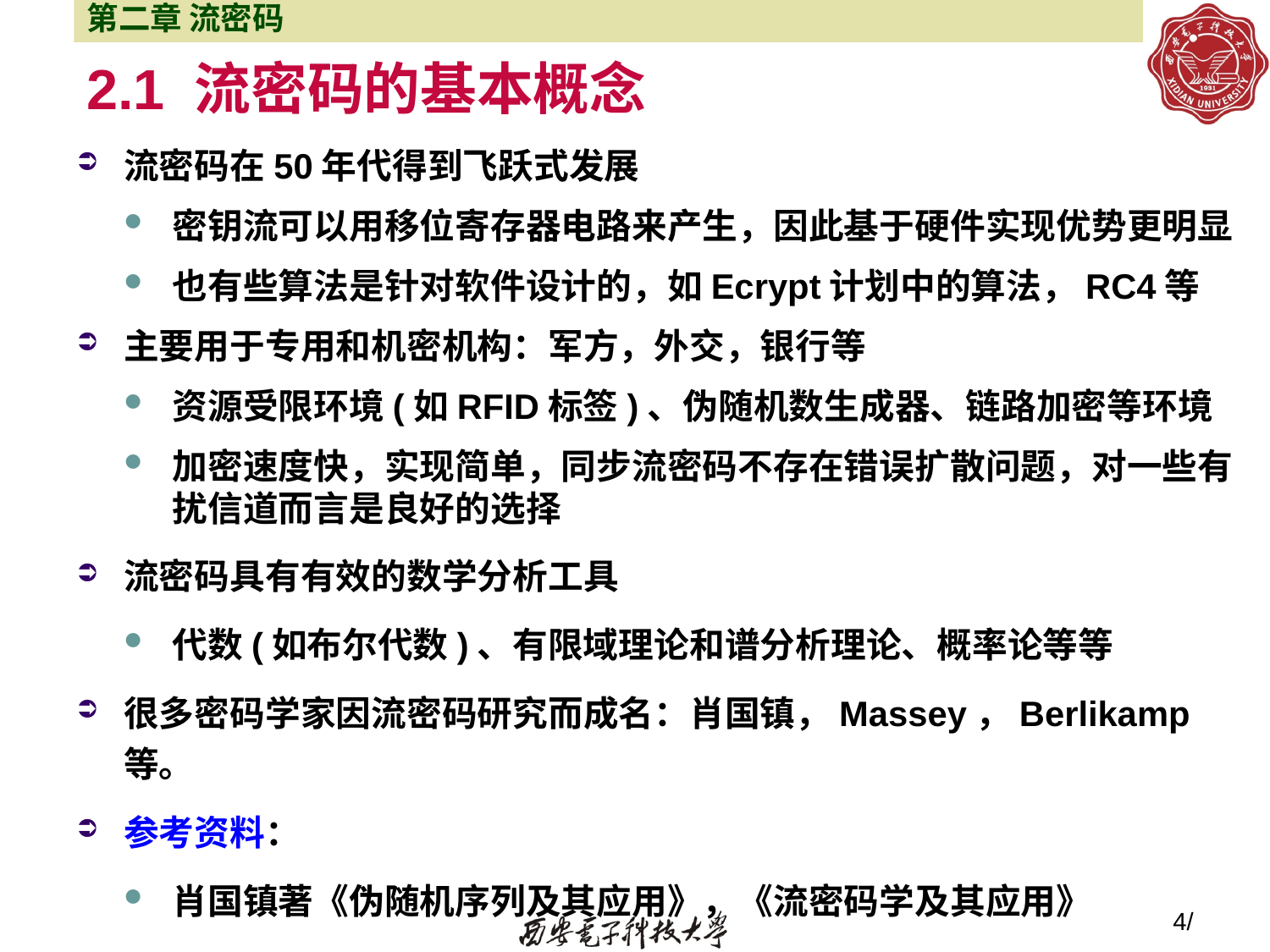

第二章 流密码
# 2.1 流密码的基本概念
流密码在50年代得到飞跃式发展
密钥流可以用移位寄存器电路来产生，因此基于硬件实现优势更明显
也有些算法是针对软件设计的，如Ecrypt计划中的算法，RC4等
主要用于专用和机密机构：军方，外交，银行等
资源受限环境(如RFID标签)、伪随机数生成器、链路加密等环境
加密速度快，实现简单，同步流密码不存在错误扩散问题，对一些有扰信道而言是良好的选择
流密码具有有效的数学分析工具
代数(如布尔代数)、有限域理论和谱分析理论、概率论等等
很多密码学家因流密码研究而成名：肖国镇，Massey，Berlikamp等。
参考资料：
肖国镇著《伪随机序列及其应用》，《流密码学及其应用》
4/